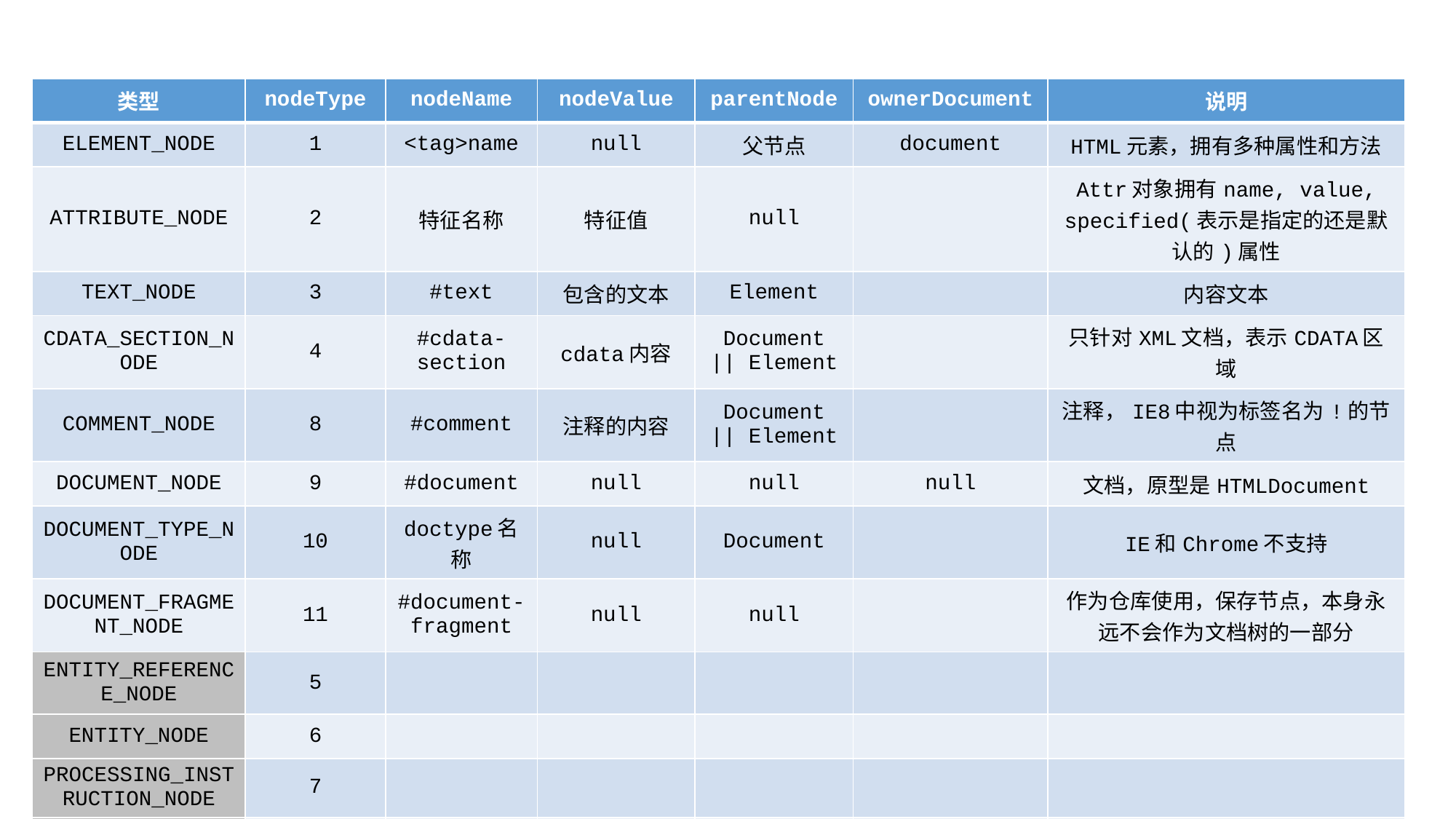

| 类型 | nodeType | nodeName | nodeValue | parentNode | ownerDocument | 说明 |
| --- | --- | --- | --- | --- | --- | --- |
| ELEMENT\_NODE | 1 | <tag>name | null | 父节点 | document | HTML元素，拥有多种属性和方法 |
| ATTRIBUTE\_NODE | 2 | 特征名称 | 特征值 | null |  | Attr对象拥有name, value, specified(表示是指定的还是默认的)属性 |
| TEXT\_NODE | 3 | #text | 包含的文本 | Element |  | 内容文本 |
| CDATA\_SECTION\_NODE | 4 | #cdata-section | cdata内容 | Document || Element |  | 只针对XML文档，表示CDATA区域 |
| COMMENT\_NODE | 8 | #comment | 注释的内容 | Document || Element |  | 注释，IE8中视为标签名为!的节点 |
| DOCUMENT\_NODE | 9 | #document | null | null | null | 文档，原型是HTMLDocument |
| DOCUMENT\_TYPE\_NODE | 10 | doctype名称 | null | Document |  | IE和Chrome不支持 |
| DOCUMENT\_FRAGMENT\_NODE | 11 | #document-fragment | null | null |  | 作为仓库使用，保存节点，本身永远不会作为文档树的一部分 |
| ENTITY\_REFERENCE\_NODE | 5 |  |  |  |  |  |
| ENTITY\_NODE | 6 |  |  |  |  |  |
| PROCESSING\_INSTRUCTION\_NODE | 7 |  |  |  |  |  |
| NOTATION\_NODE | 12 |  |  |  |  |  |